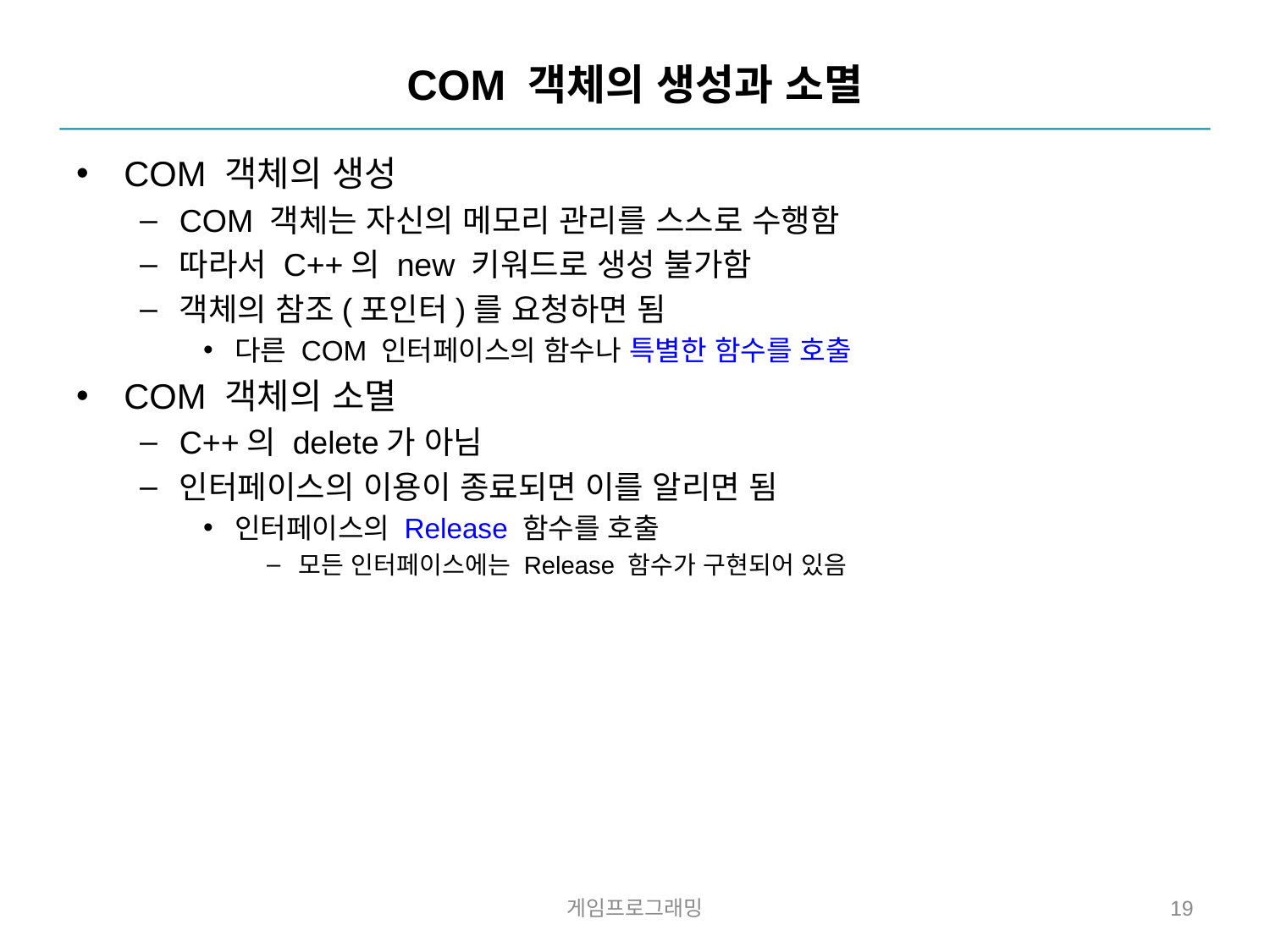

# COM 객체의 생성과 소멸
COM 객체의 생성
COM 객체는 자신의 메모리 관리를 스스로 수행함
따라서 C++의 new 키워드로 생성 불가함
객체의 참조(포인터)를 요청하면 됨
다른 COM 인터페이스의 함수나 특별한 함수를 호출
COM 객체의 소멸
C++의 delete가 아님
인터페이스의 이용이 종료되면 이를 알리면 됨
인터페이스의 Release 함수를 호출
모든 인터페이스에는 Release 함수가 구현되어 있음

게임프로그래밍
19